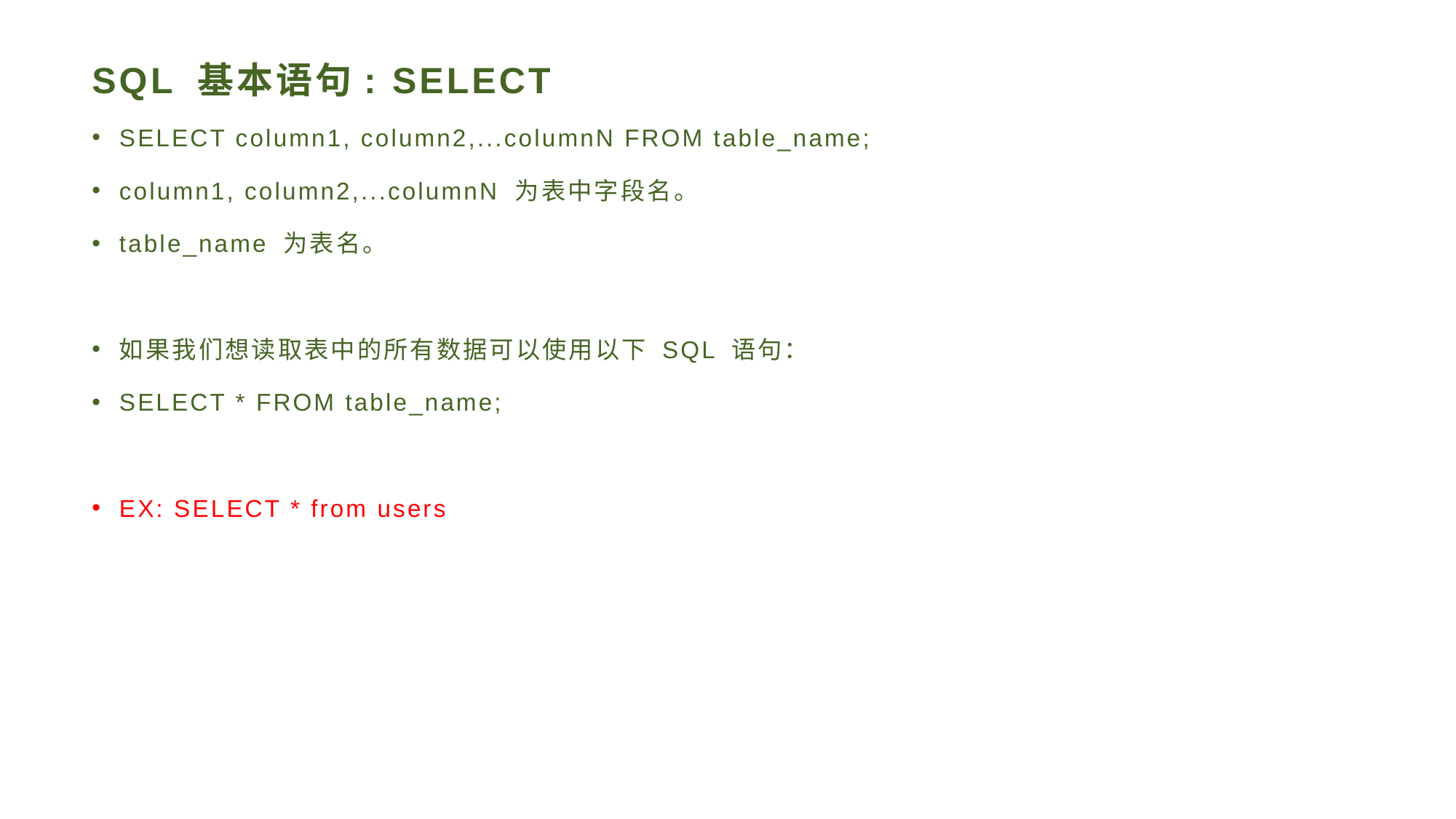

# SQL 基本语句: SELECT
SELECT column1, column2,...columnN FROM table_name;
column1, column2,...columnN 为表中字段名。
table_name 为表名。

如果我们想读取表中的所有数据可以使用以下 SQL 语句：
SELECT * FROM table_name;

EX: SELECT * from users